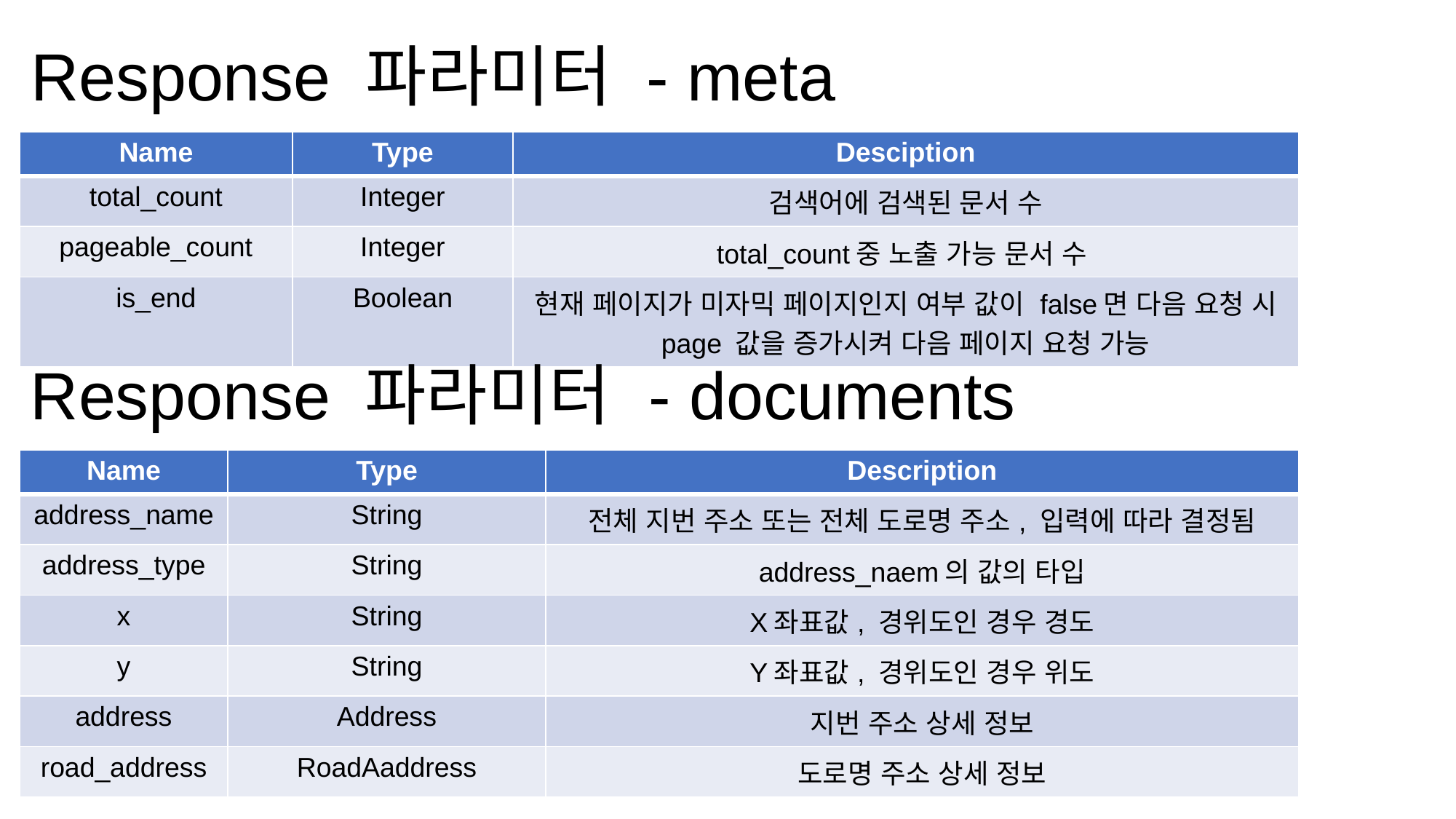

# Response 파라미터 - meta
| Name | Type | Desciption |
| --- | --- | --- |
| total\_count | Integer | 검색어에 검색된 문서 수 |
| pageable\_count | Integer | total\_count중 노출 가능 문서 수 |
| is\_end | Boolean | 현재 페이지가 미자믹 페이지인지 여부 값이 false면 다음 요청 시 page 값을 증가시켜 다음 페이지 요청 가능 |
Response 파라미터 - documents
| Name | Type | Description |
| --- | --- | --- |
| address\_name | String | 전체 지번 주소 또는 전체 도로명 주소, 입력에 따라 결정됨 |
| address\_type | String | address\_naem의 값의 타입 |
| x | String | X좌표값, 경위도인 경우 경도 |
| y | String | Y좌표값, 경위도인 경우 위도 |
| address | Address | 지번 주소 상세 정보 |
| road\_address | RoadAaddress | 도로명 주소 상세 정보 |